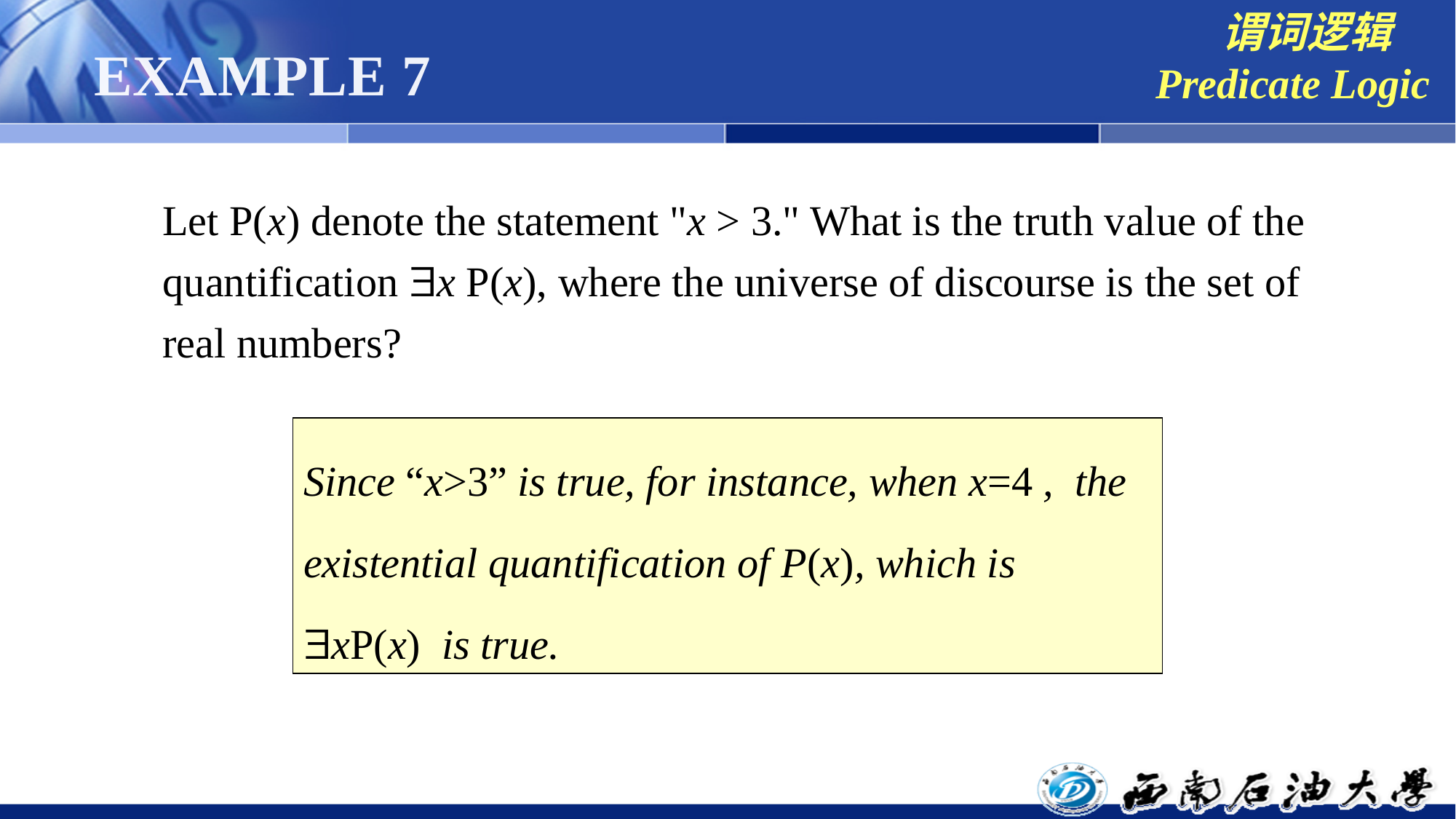

谓词逻辑
Predicate Logic
# EXAMPLE 7
Let P(x) denote the statement "x > 3." What is the truth value of the quantification ∃x P(x), where the universe of discourse is the set of real numbers?
Since “x>3” is true, for instance, when x=4 ,  the existential quantification of P(x), which is  ∃xP(x)  is true.